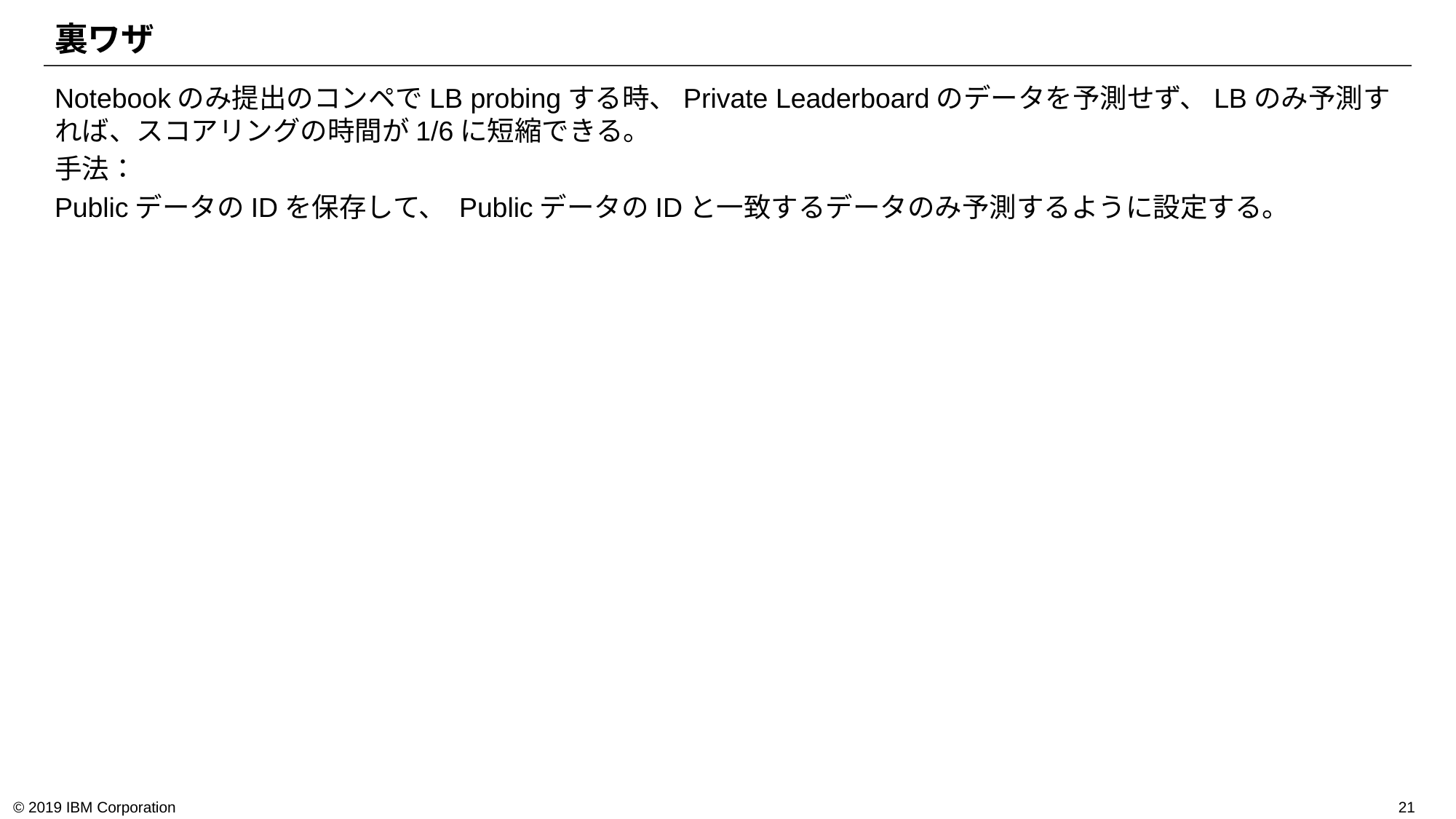

# 裏ワザ
Notebookのみ提出のコンペでLB probingする時、Private Leaderboardのデータを予測せず、LBのみ予測すれば、スコアリングの時間が1/6に短縮できる。
手法：
PublicデータのIDを保存して、 PublicデータのIDと一致するデータのみ予測するように設定する。